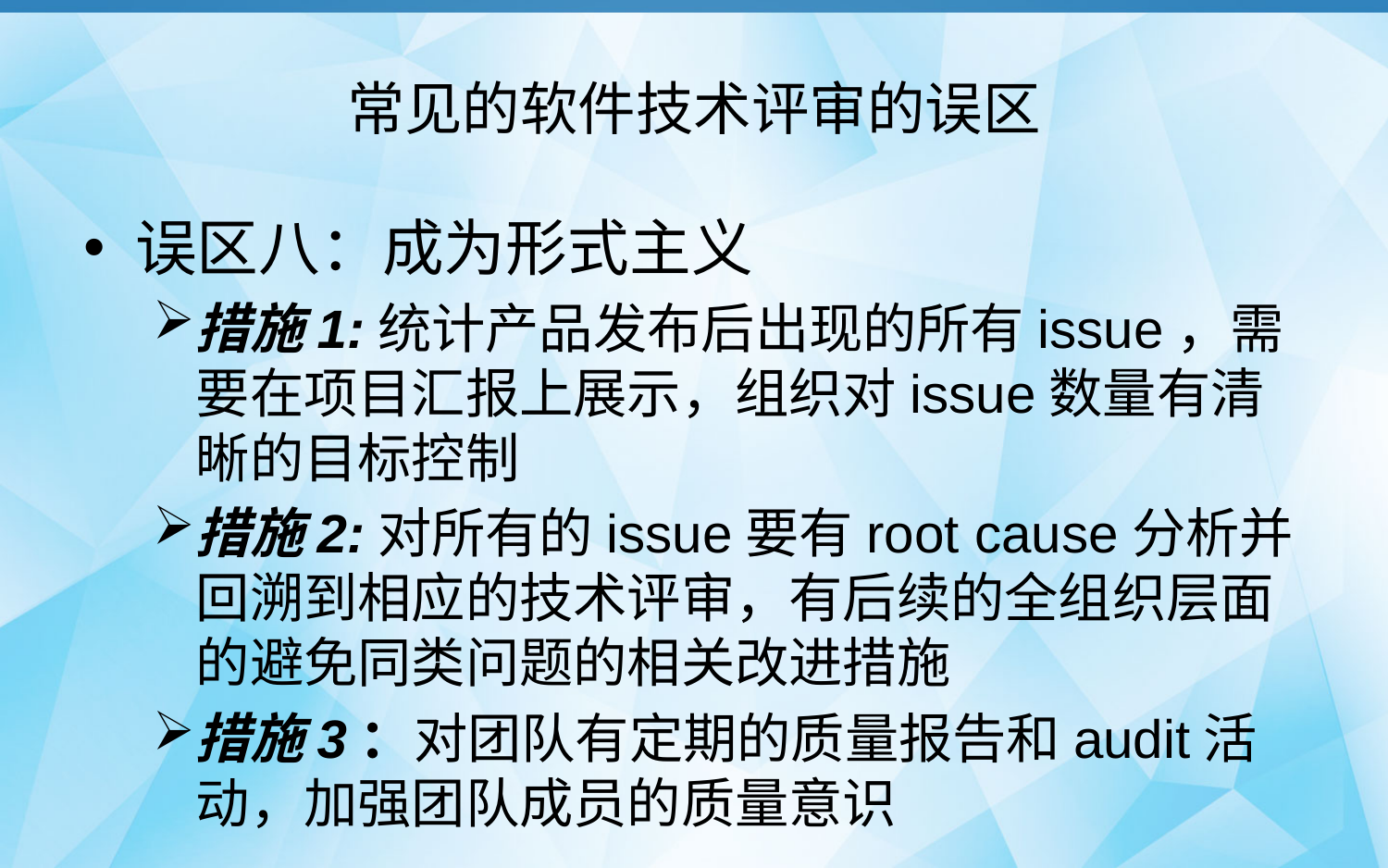

# 常见的软件技术评审的误区
误区八：成为形式主义
措施1:统计产品发布后出现的所有issue，需要在项目汇报上展示，组织对issue数量有清晰的目标控制
措施2:对所有的issue要有root cause分析并回溯到相应的技术评审，有后续的全组织层面的避免同类问题的相关改进措施
措施3：对团队有定期的质量报告和audit活动，加强团队成员的质量意识